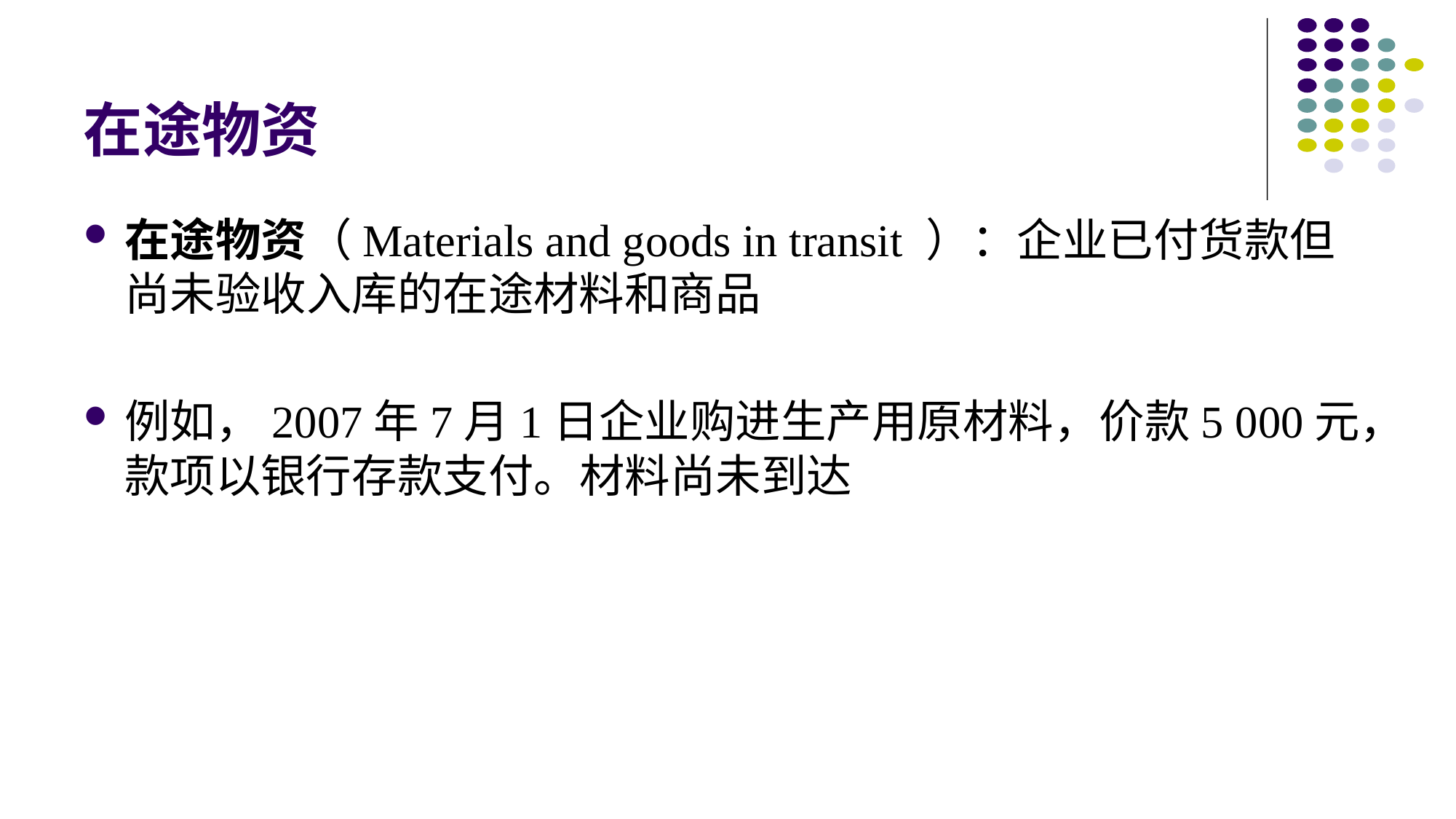

# 在途物资
在途物资（Materials and goods in transit ）：企业已付货款但尚未验收入库的在途材料和商品

例如，2007年7月1日企业购进生产用原材料，价款5 000元，款项以银行存款支付。材料尚未到达